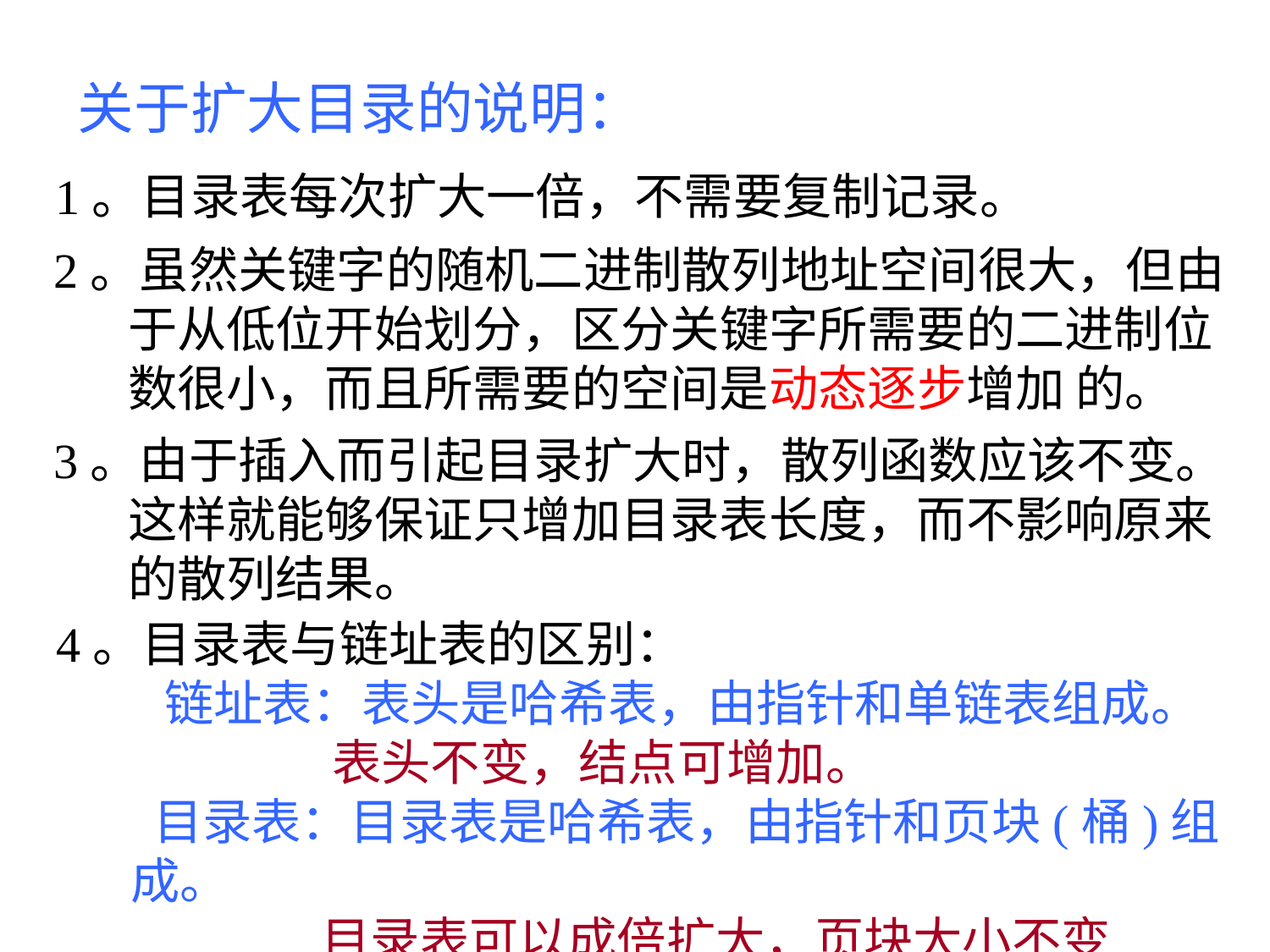

关于扩大目录的说明：
1。目录表每次扩大一倍，不需要复制记录。
2。虽然关键字的随机二进制散列地址空间很大，但由于从低位开始划分，区分关键字所需要的二进制位数很小，而且所需要的空间是动态逐步增加 的。
3。由于插入而引起目录扩大时，散列函数应该不变。这样就能够保证只增加目录表长度，而不影响原来的散列结果。
4。目录表与链址表的区别：
	  链址表：表头是哈希表，由指针和单链表组成。
                        表头不变，结点可增加。
	 目录表：目录表是哈希表，由指针和页块(桶)组成。
                       目录表可以成倍扩大，页块大小不变